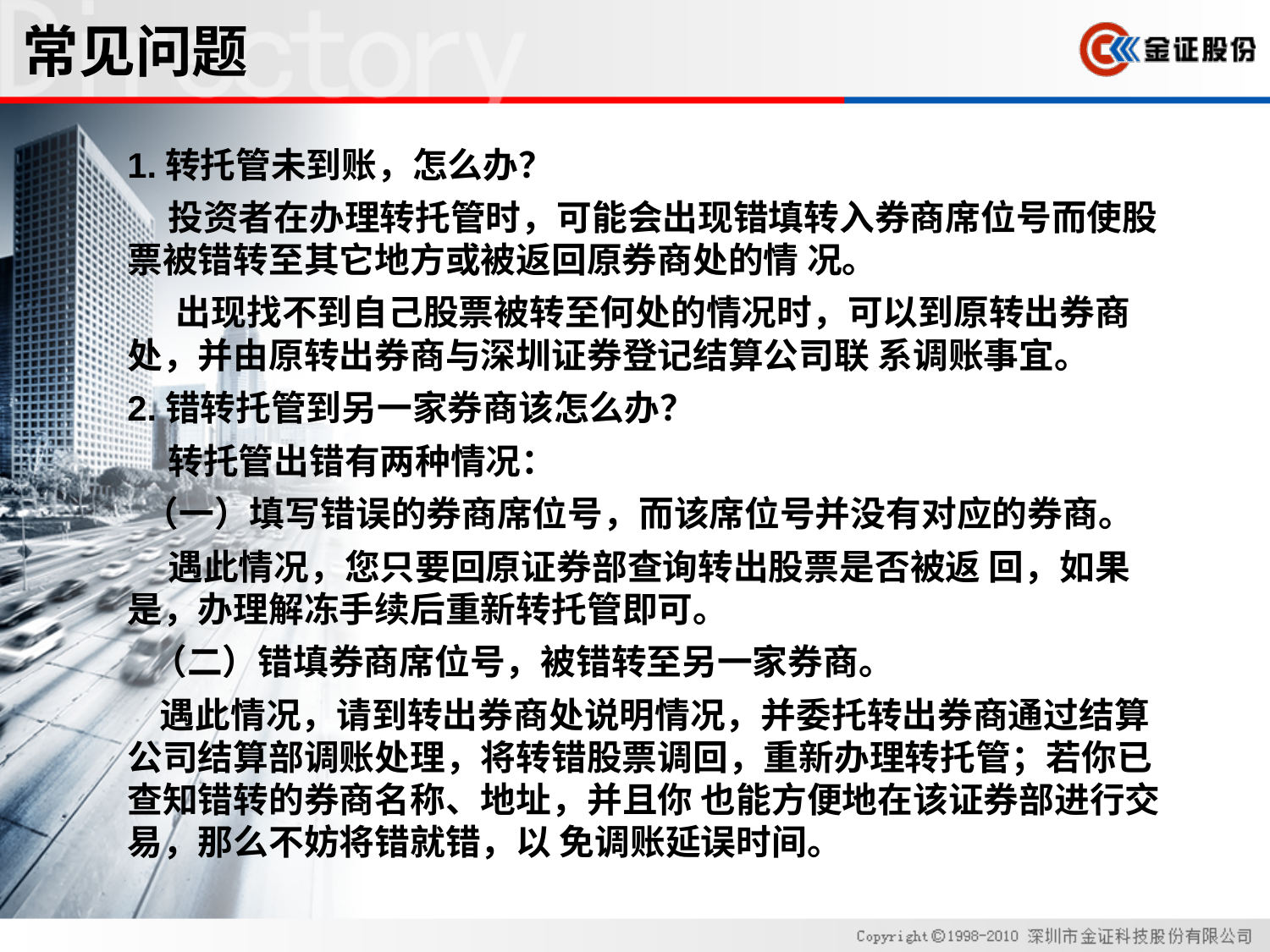

# 常见问题
1.转托管未到账，怎么办？
    投资者在办理转托管时，可能会出现错填转入券商席位号而使股票被错转至其它地方或被返回原券商处的情 况。
     出现找不到自己股票被转至何处的情况时，可以到原转出券商处，并由原转出券商与深圳证券登记结算公司联 系调账事宜。
2.错转托管到另一家券商该怎么办？
    转托管出错有两种情况：
 （一）填写错误的券商席位号，而该席位号并没有对应的券商。
    遇此情况，您只要回原证券部查询转出股票是否被返 回，如果是，办理解冻手续后重新转托管即可。
  （二）错填券商席位号，被错转至另一家券商。
   遇此情况，请到转出券商处说明情况，并委托转出券商通过结算公司结算部调账处理，将转错股票调回，重新办理转托管；若你已查知错转的券商名称、地址，并且你 也能方便地在该证券部进行交易，那么不妨将错就错，以 免调账延误时间。